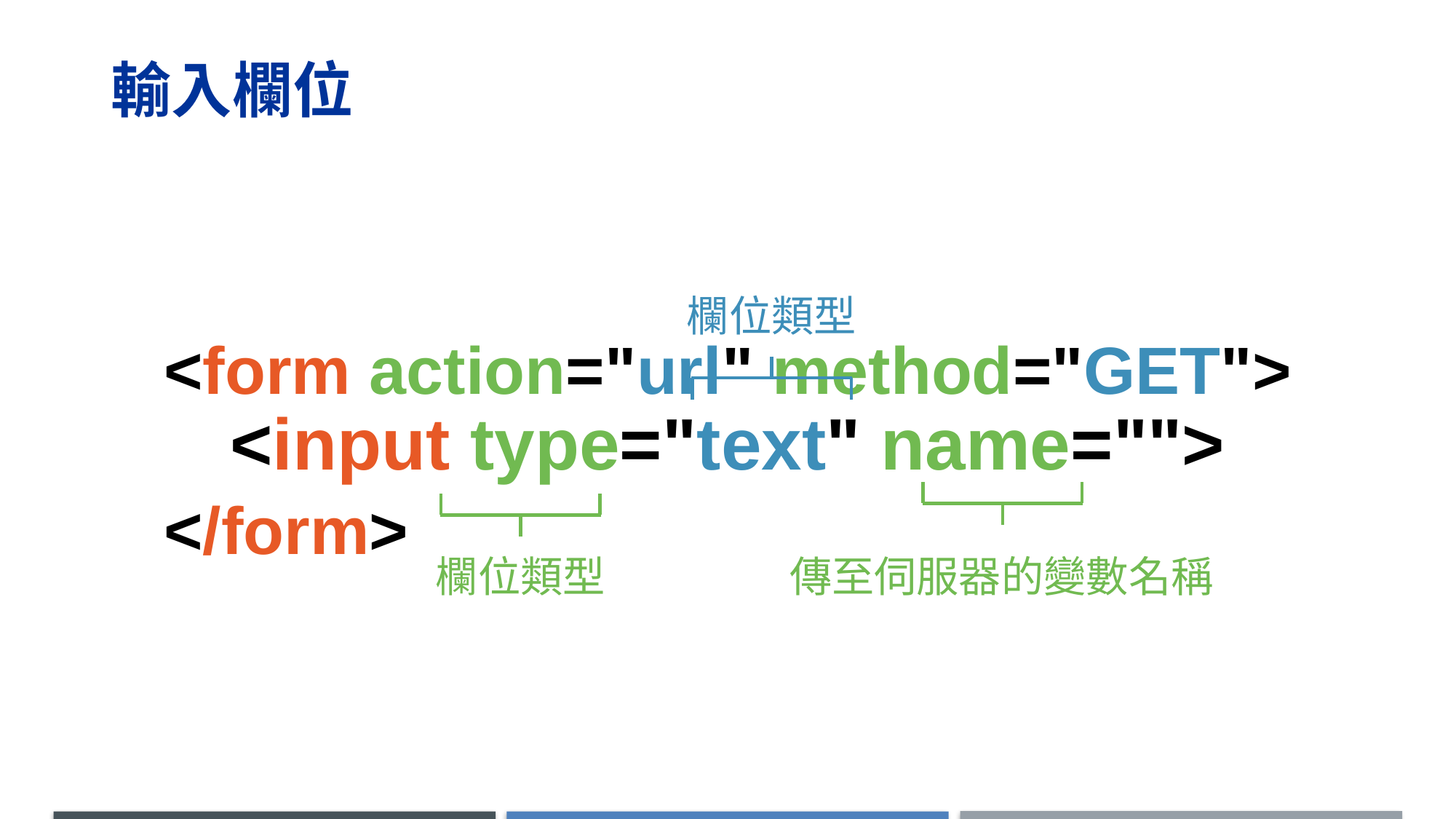

# 輸入欄位
欄位類型
欄位類型
傳至伺服器的變數名稱
<form action="url" method="GET">

</form>
<input type="text" name="">